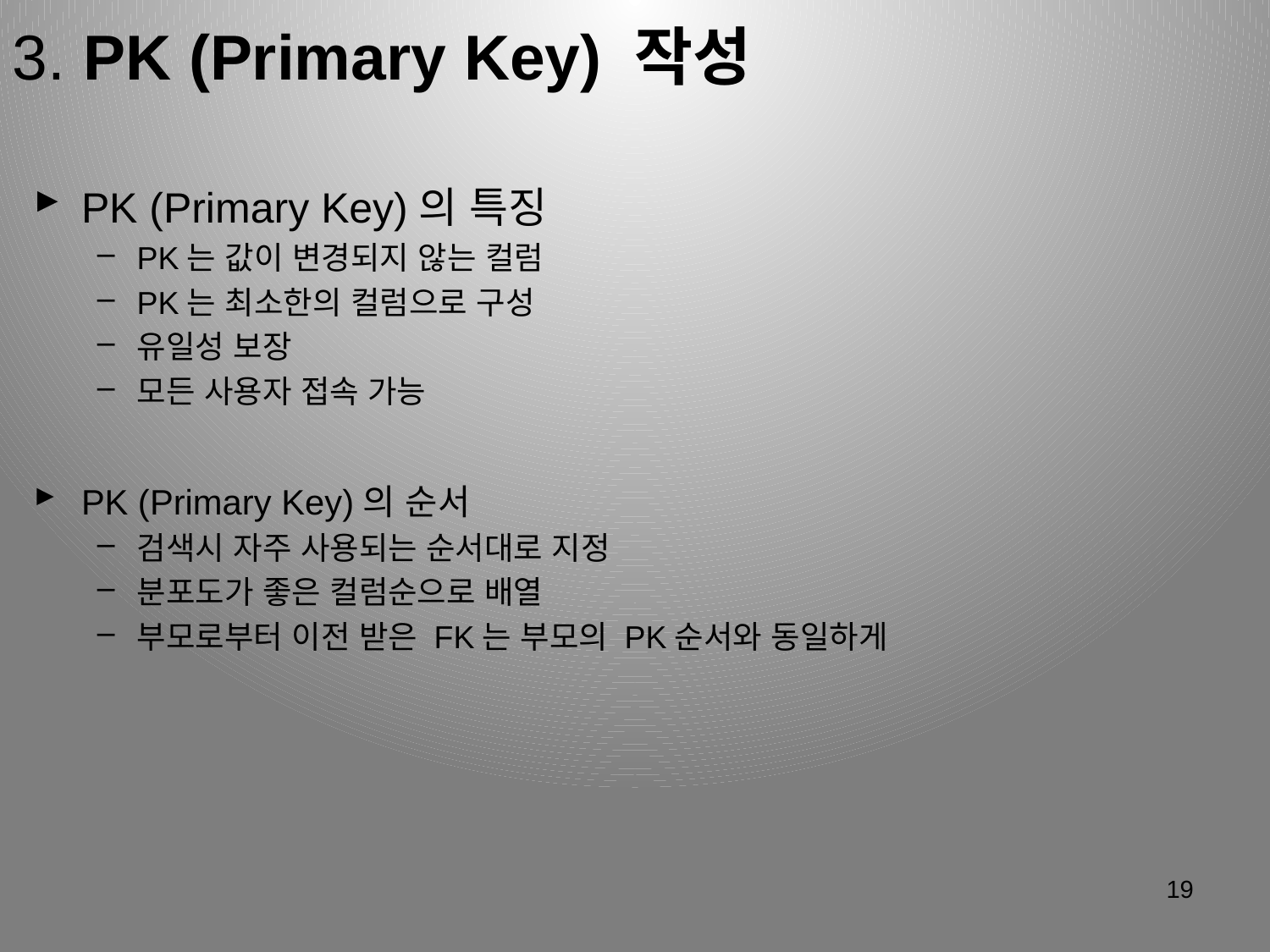

3. PK (Primary Key) 작성
PK (Primary Key)의 특징
PK는 값이 변경되지 않는 컬럼
PK는 최소한의 컬럼으로 구성
유일성 보장
모든 사용자 접속 가능

PK (Primary Key)의 순서
검색시 자주 사용되는 순서대로 지정
분포도가 좋은 컬럼순으로 배열
부모로부터 이전 받은 FK는 부모의 PK순서와 동일하게

19